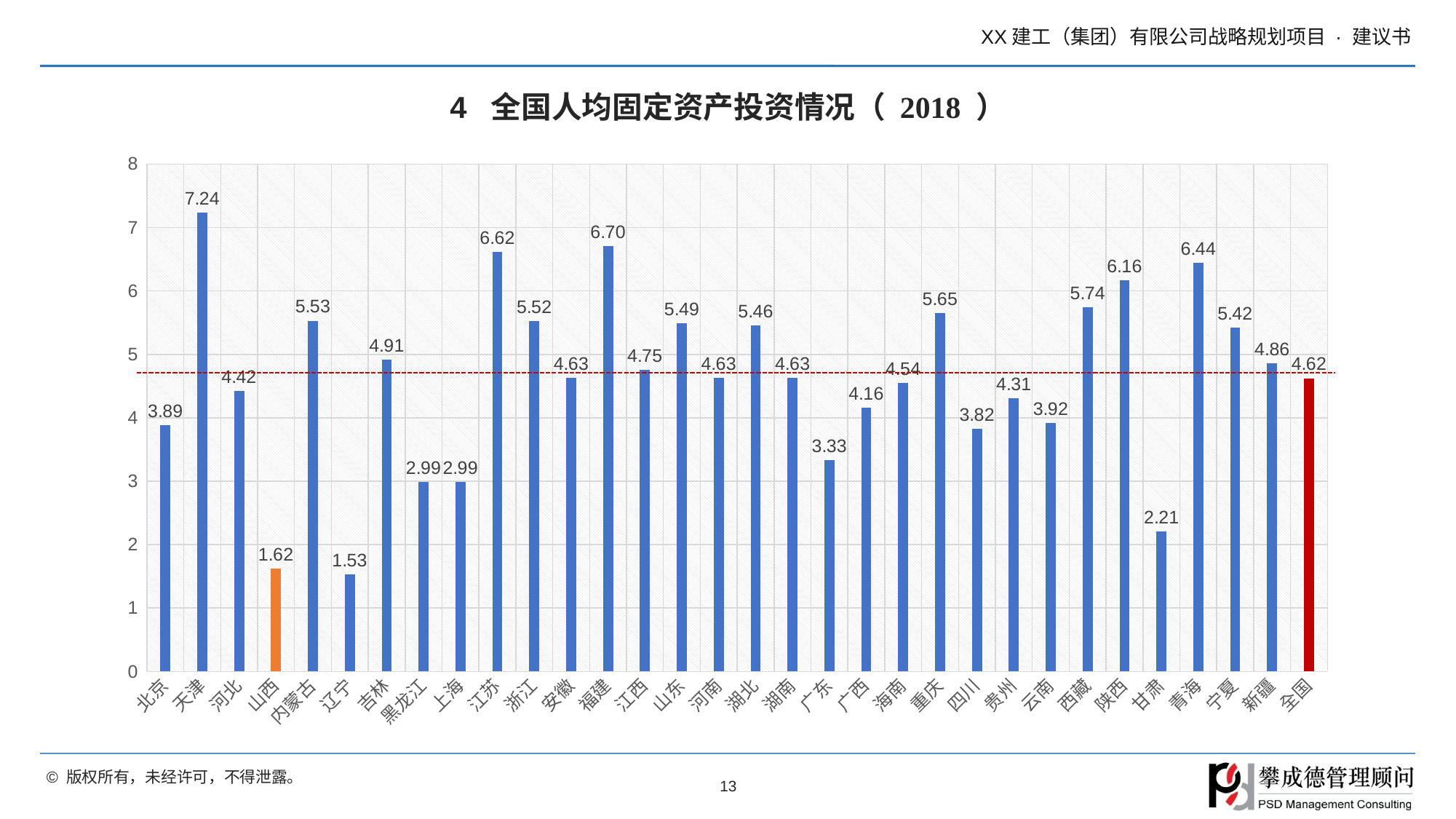

# 4  全国人均固定资产投资情况（ 2018 ）

### Chart

| Category | 人均固定资产投资 |
|---|---|
| 北京 | 3.8859981429897865 |
| 天津 | 7.236487179487179 |
| 河北 | 4.421228163049233 |
| 山西 | 1.6246745562130178 |
| 内蒙古 | 5.530055248618784 |
| 辽宁 | 1.5317136958017894 |
| 吉林 | 4.912681213017751 |
| 黑龙江 | 2.992838589981447 |
| 上海 | 2.9895214521452145 |
| 江苏 | 6.617442553720035 |
| 浙江 | 5.5248439951194 |
| 安徽 | 4.629199873497787 |
| 福建 | 6.70293834052271 |
| 江西 | 4.75157917383821 |
| 山东 | 5.494448093958396 |
| 河南 | 4.63268401874024 |
| 湖北 | 5.455866148386007 |
| 湖南 | 4.632443832439484 |
| 广东 | 3.328199365415124 |
| 广西 | 4.161410881039383 |
| 海南 | 4.544325481798714 |
| 重庆 | 5.65346550612508 |
| 四川 | 3.8247320465172043 |
| 贵州 | 4.306627777777778 |
| 云南 | 3.9204948240165636 |
| 西藏 | 5.743023255813953 |
| 陕西 | 6.1644358178053835 |
| 甘肃 | 2.209992415623815 |
| 青海 | 6.440381426202322 |
| 宁夏 | 5.419156976744186 |
| 新疆 | 4.8609248090068355 |
| 全国 | 4.62342377177719 |
13